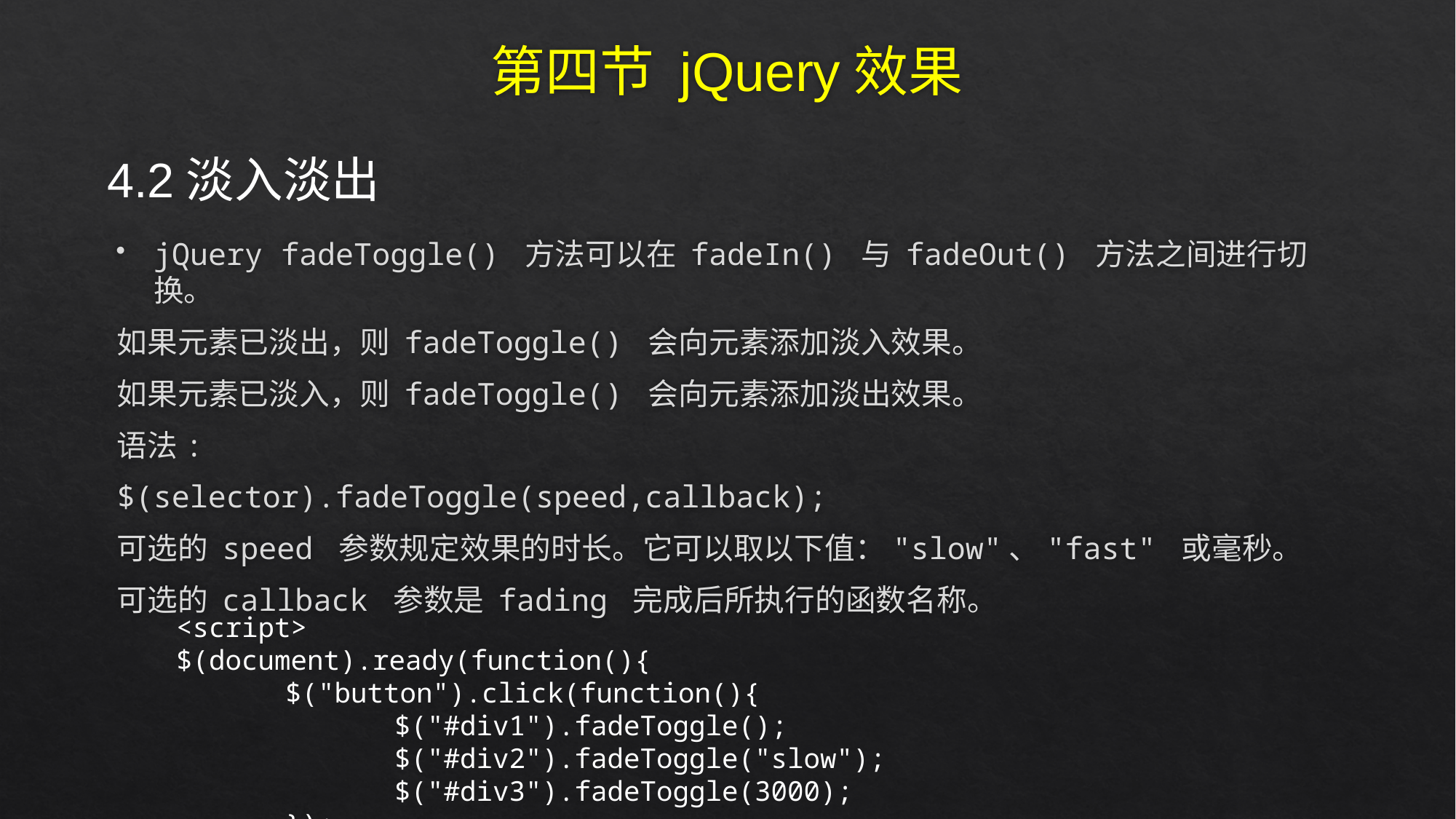

# 第四节 jQuery效果
4.2淡入淡出
jQuery fadeToggle() 方法可以在 fadeIn() 与 fadeOut() 方法之间进行切换。
如果元素已淡出，则 fadeToggle() 会向元素添加淡入效果。
如果元素已淡入，则 fadeToggle() 会向元素添加淡出效果。
语法:
$(selector).fadeToggle(speed,callback);
可选的 speed 参数规定效果的时长。它可以取以下值："slow"、"fast" 或毫秒。
可选的 callback 参数是 fading 完成后所执行的函数名称。
<script>
$(document).ready(function(){
	$("button").click(function(){
		$("#div1").fadeToggle();
		$("#div2").fadeToggle("slow");
		$("#div3").fadeToggle(3000);
	});
});
</script>
</head>
<body>

<p>实例演示了 fadeToggle() 使用了不同的 speed(速度) 参数。</p>
<button>点击淡入/淡出</button>
<br><br>
<div id="div1" style="width:80px;height:80px;background-color:red;"></div>
<br>
<div id="div2" style="width:80px;height:80px;background-color:green;"></div>
<br>
<div id="div3" style="width:80px;height:80px;background-color:blue;"></div>

</body>